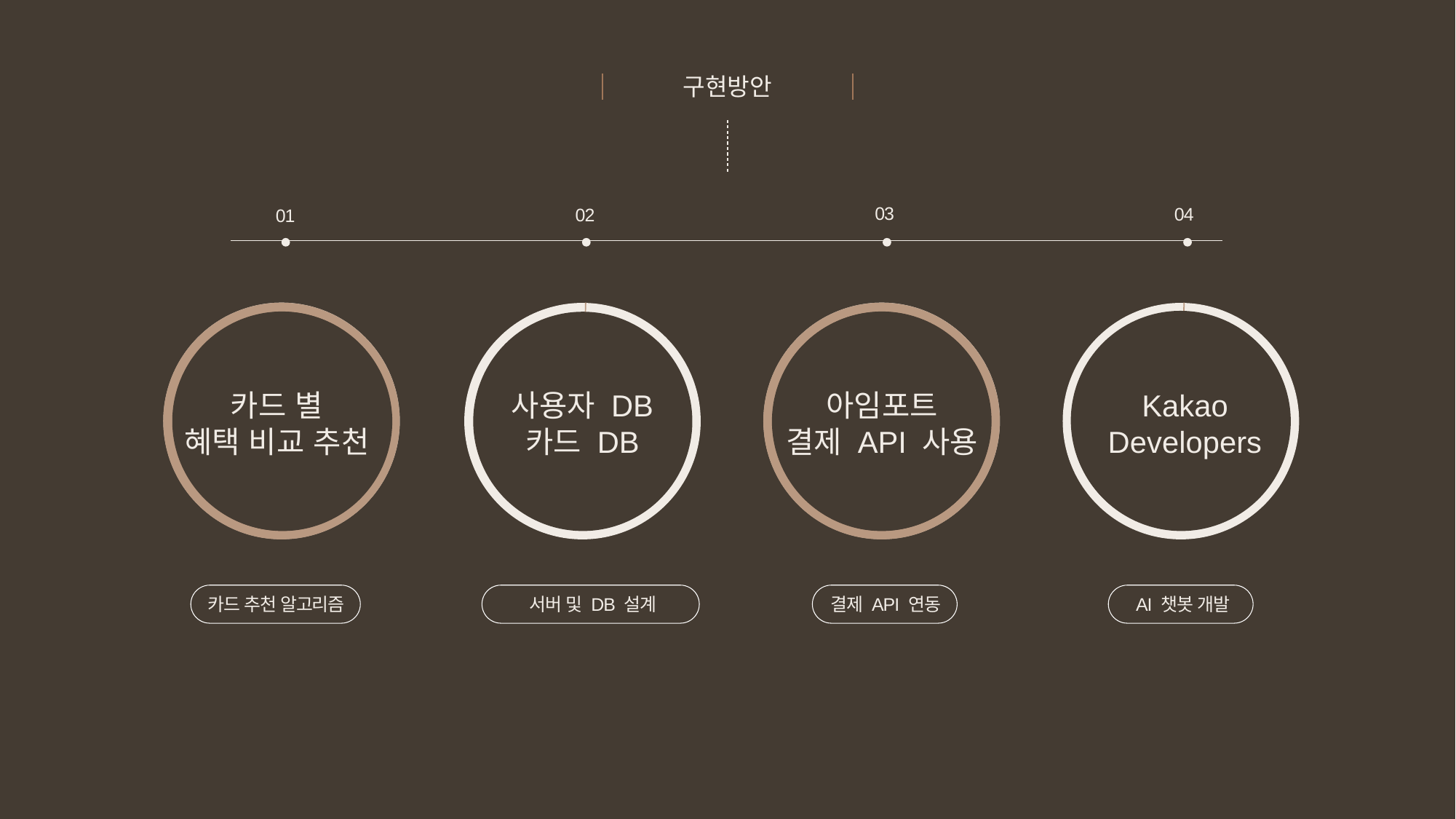

구현방안
03
04
02
01

카드 별
혜택 비교 추천
사용자 DB
카드 DB
아임포트
결제 API 사용
Kakao
Developers

카드 추천 알고리즘

서버 및 DB 설계

결제 API 연동

AI 챗봇 개발